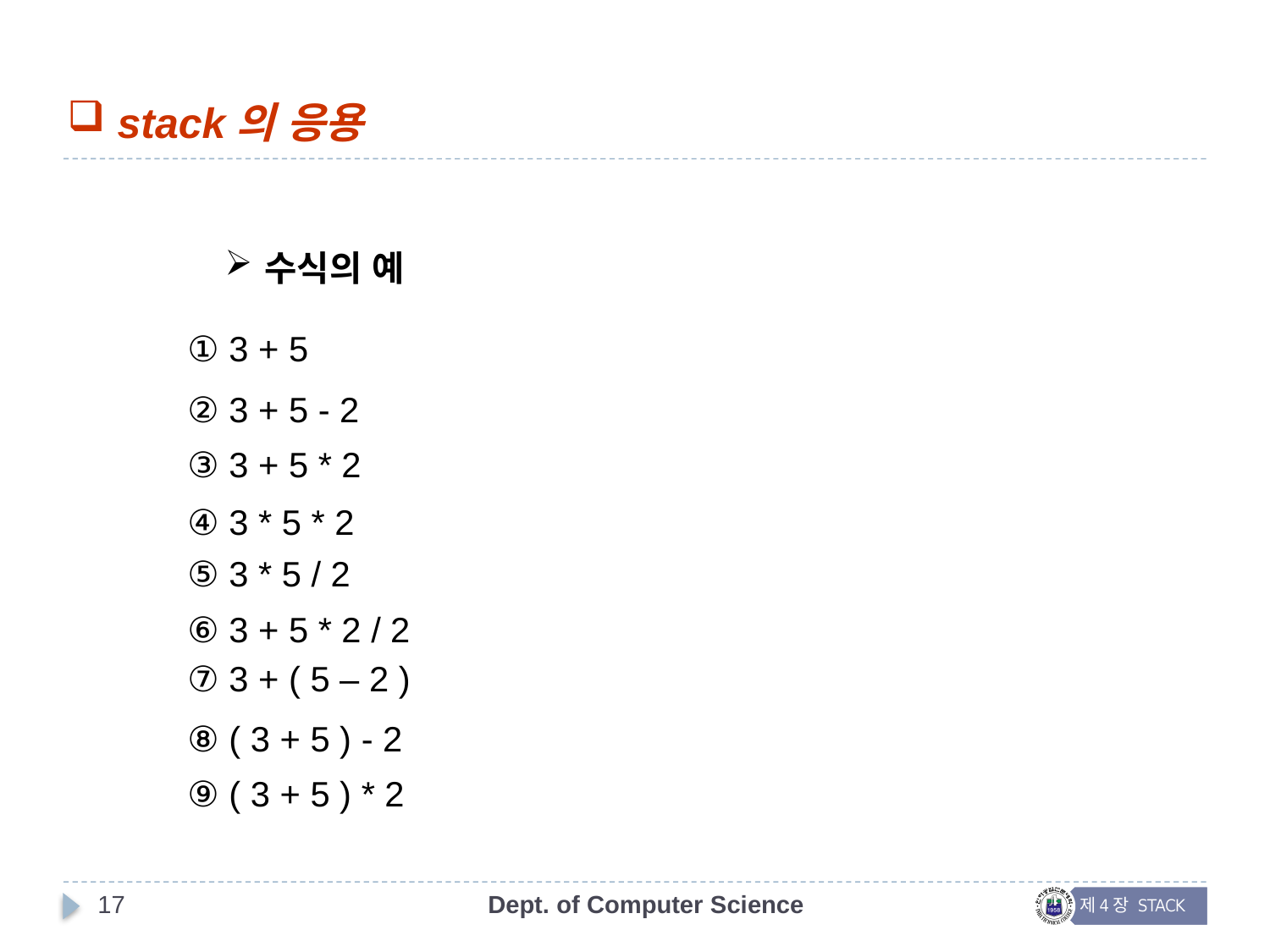

stack의 응용
수식의 예
① 3 + 5
② 3 + 5 - 2
③ 3 + 5 * 2
④ 3 * 5 * 2
⑤ 3 * 5 / 2
⑥ 3 + 5 * 2 / 2
⑦ 3 + ( 5 – 2 )
⑧ ( 3 + 5 ) - 2
⑨ ( 3 + 5 ) * 2
17
Dept. of Computer Science